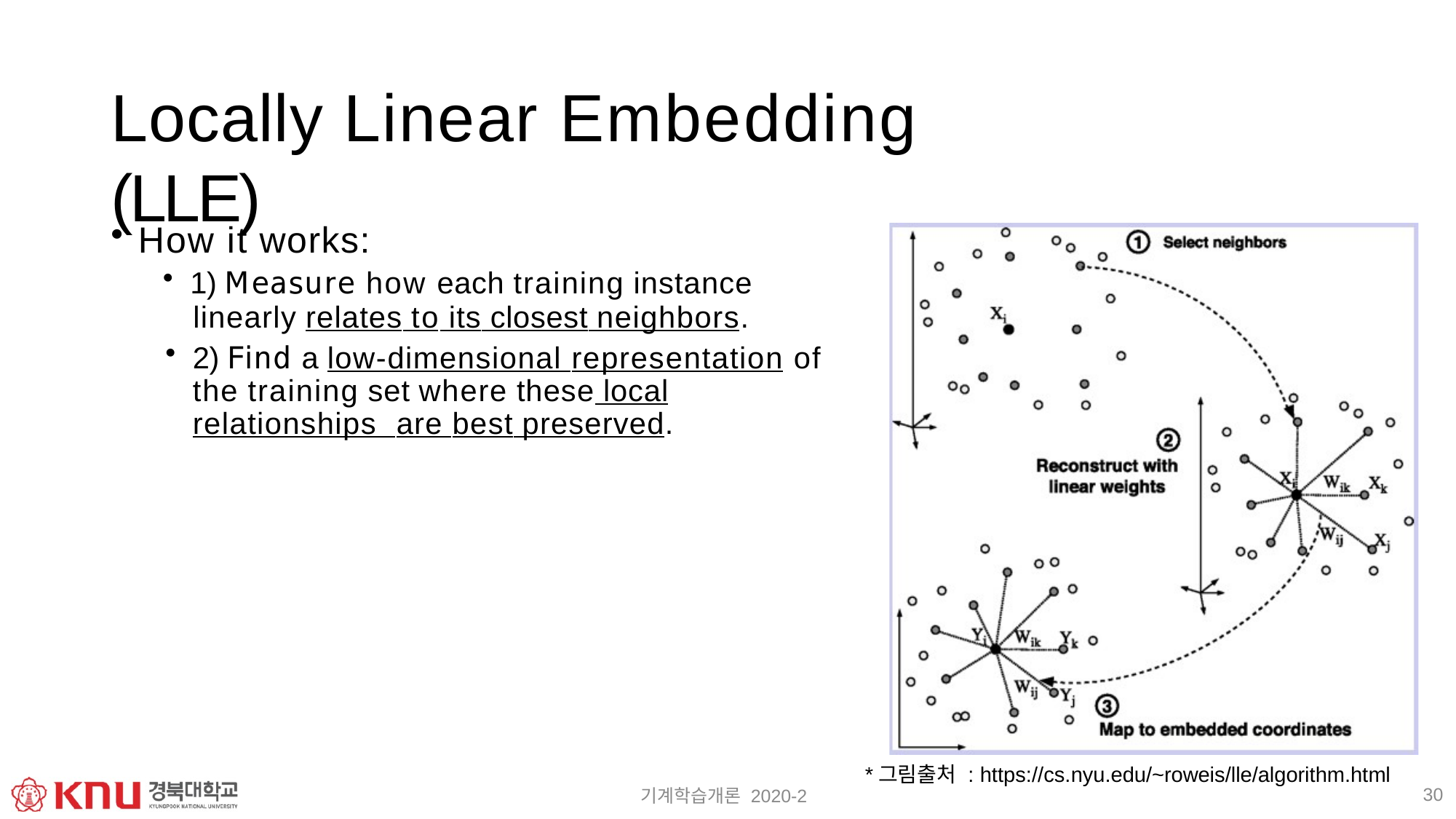

# Locally Linear Embedding (LLE)
How it works:
1) Measure how each training instance
linearly relates to its closest neighbors.
2) Find a low-dimensional representation of  the training set where these local relationships  are best preserved.

*그림출처 : https://cs.nyu.edu/~roweis/lle/algorithm.html
30
기계학습개론 2020-2